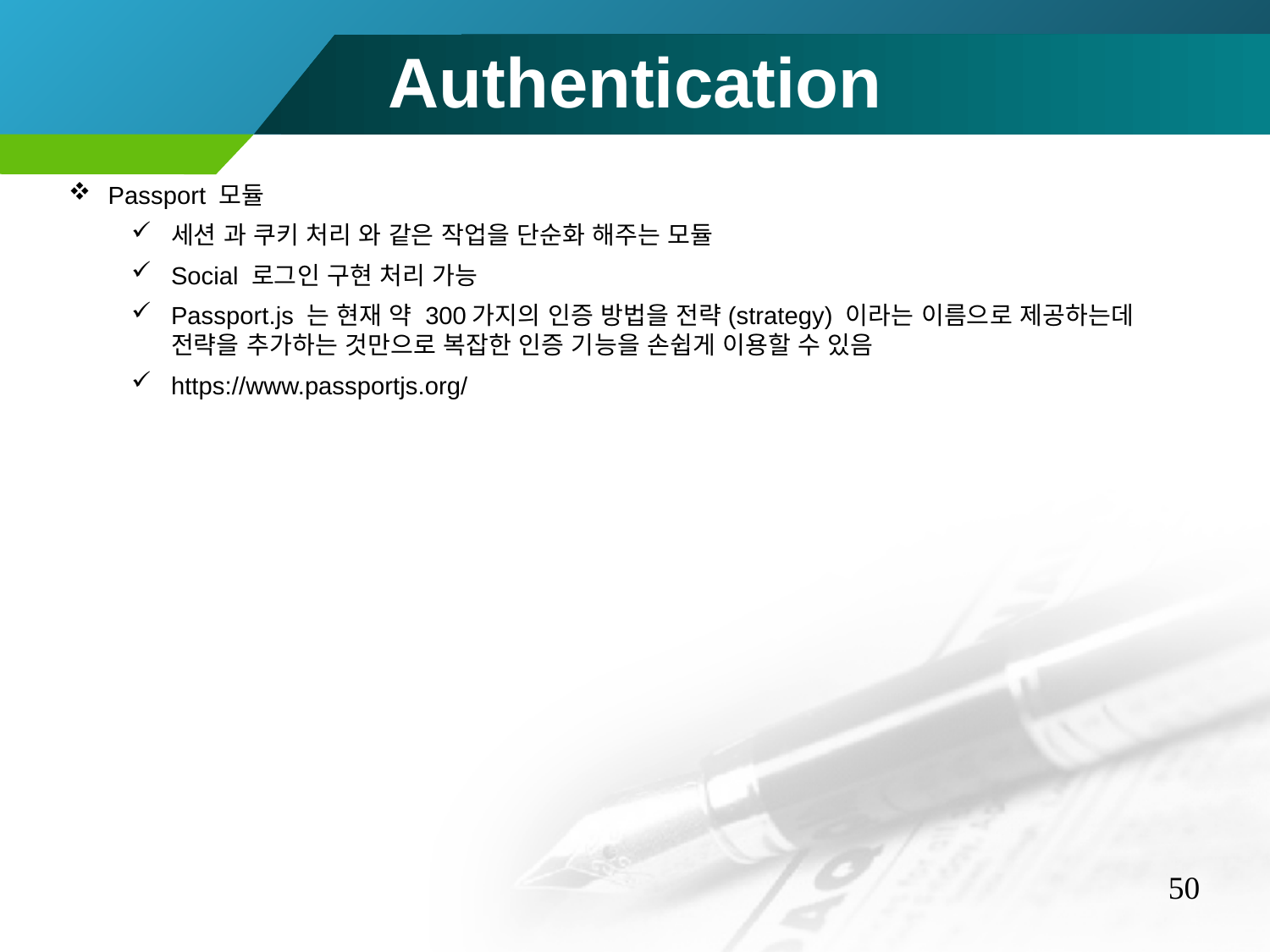

Authentication
Passport 모듈
세션 과 쿠키 처리 와 같은 작업을 단순화 해주는 모듈
Social 로그인 구현 처리 가능
Passport.js 는 현재 약 300가지의 인증 방법을 전략(strategy) 이라는 이름으로 제공하는데 전략을 추가하는 것만으로 복잡한 인증 기능을 손쉽게 이용할 수 있음
https://www.passportjs.org/
50